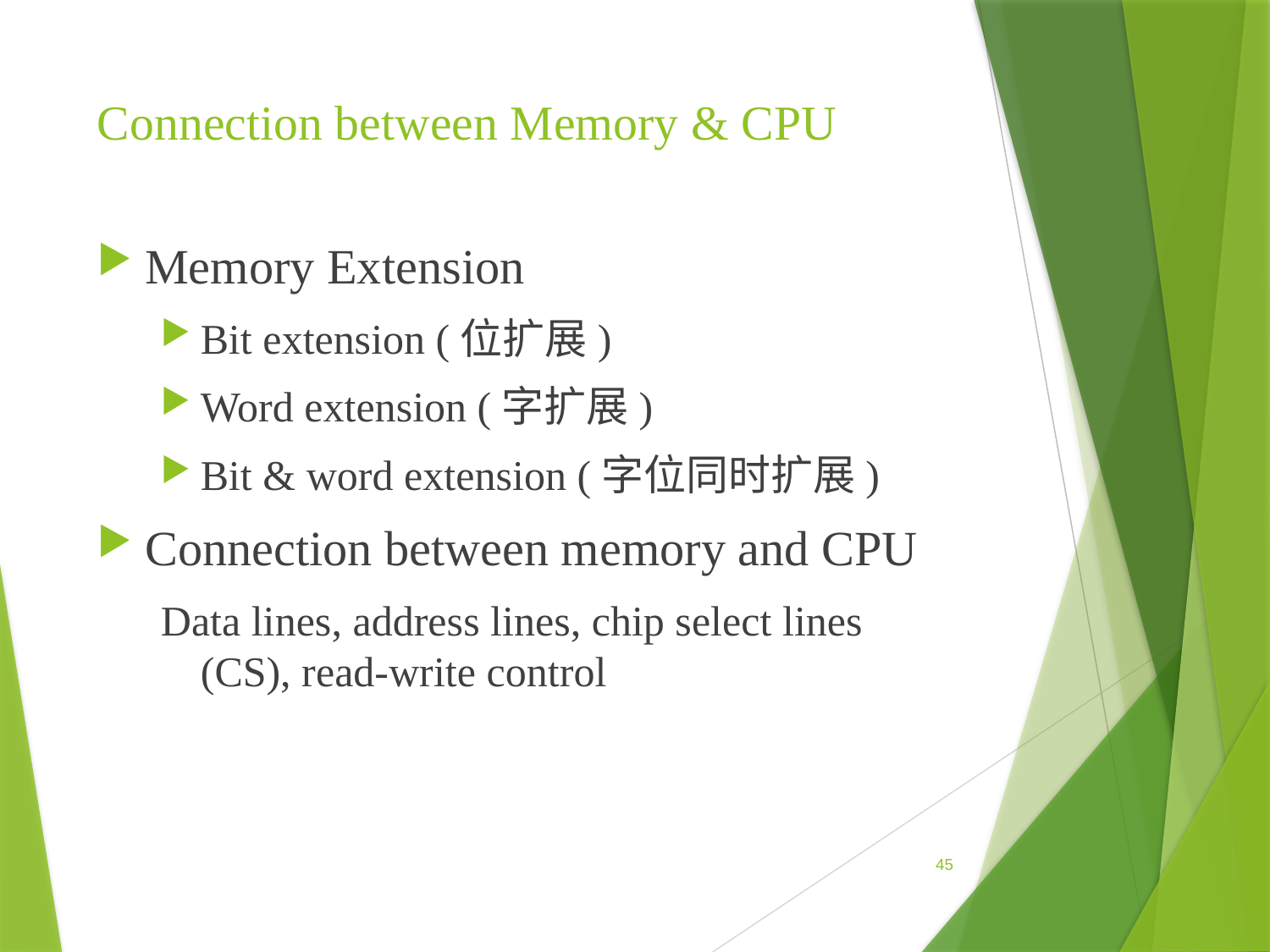

# Connection between Memory & CPU
Memory Extension
Bit extension (位扩展)
Word extension (字扩展)
Bit & word extension (字位同时扩展)
Connection between memory and CPU
Data lines, address lines, chip select lines (CS), read-write control
45